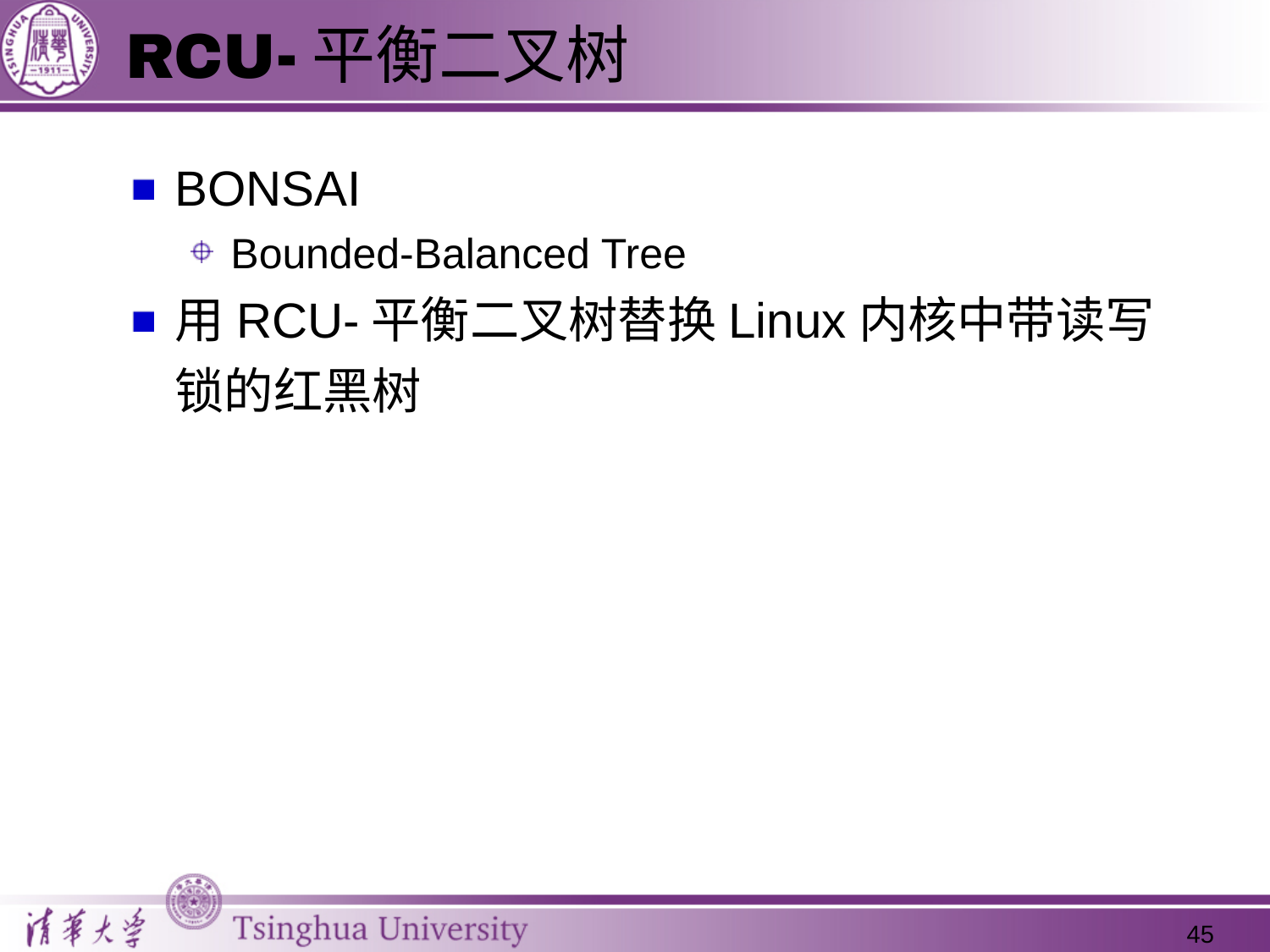

# RCU-平衡二叉树
BONSAI
Bounded-Balanced Tree
用RCU-平衡二叉树替换Linux内核中带读写锁的红黑树
45